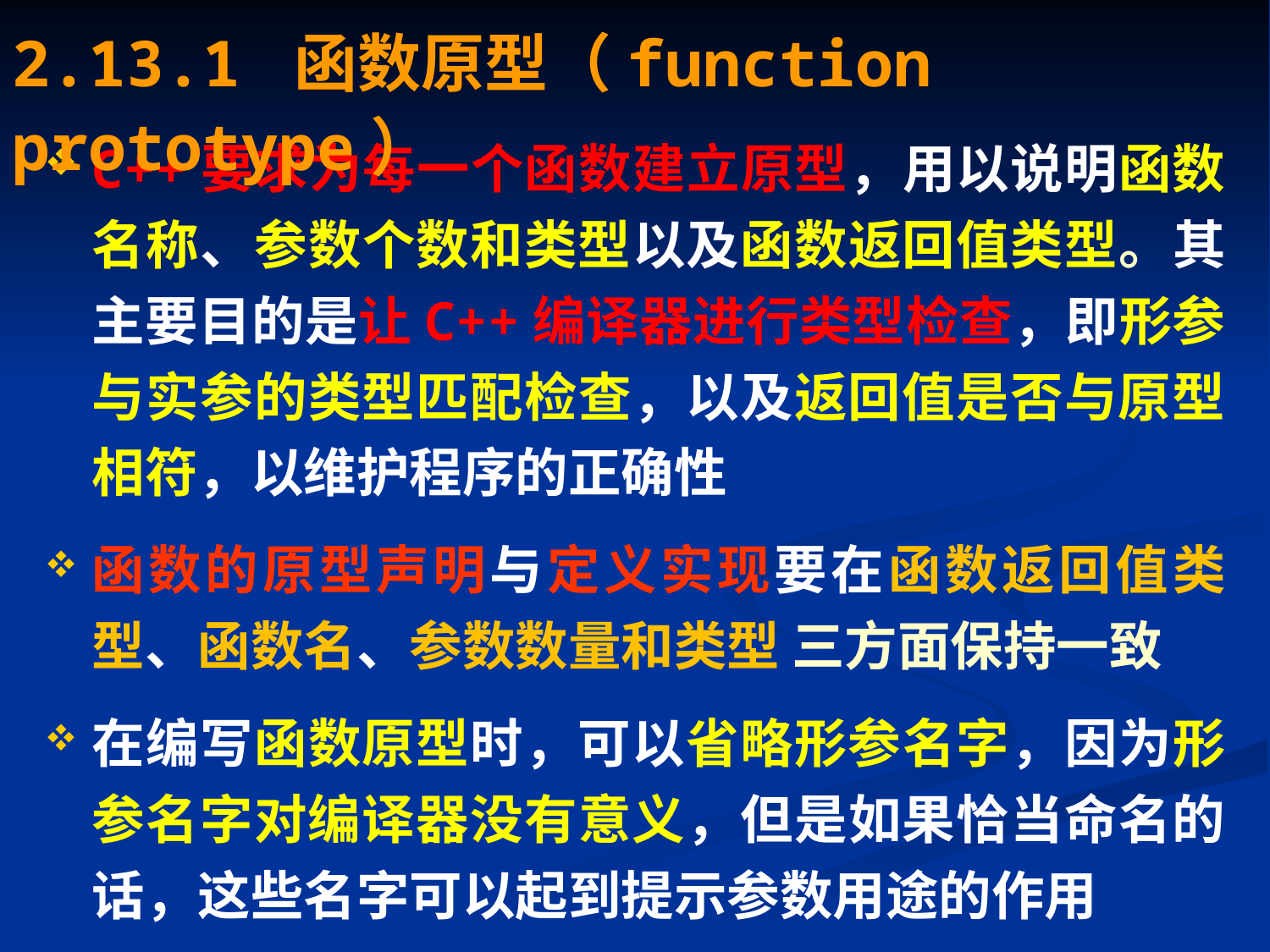

2.13.1 函数原型（function prototype）
C++要求为每一个函数建立原型，用以说明函数名称、参数个数和类型以及函数返回值类型。其主要目的是让C++编译器进行类型检查，即形参与实参的类型匹配检查，以及返回值是否与原型相符，以维护程序的正确性
函数的原型声明与定义实现要在函数返回值类型、函数名、参数数量和类型 三方面保持一致
在编写函数原型时，可以省略形参名字，因为形参名字对编译器没有意义，但是如果恰当命名的话，这些名字可以起到提示参数用途的作用